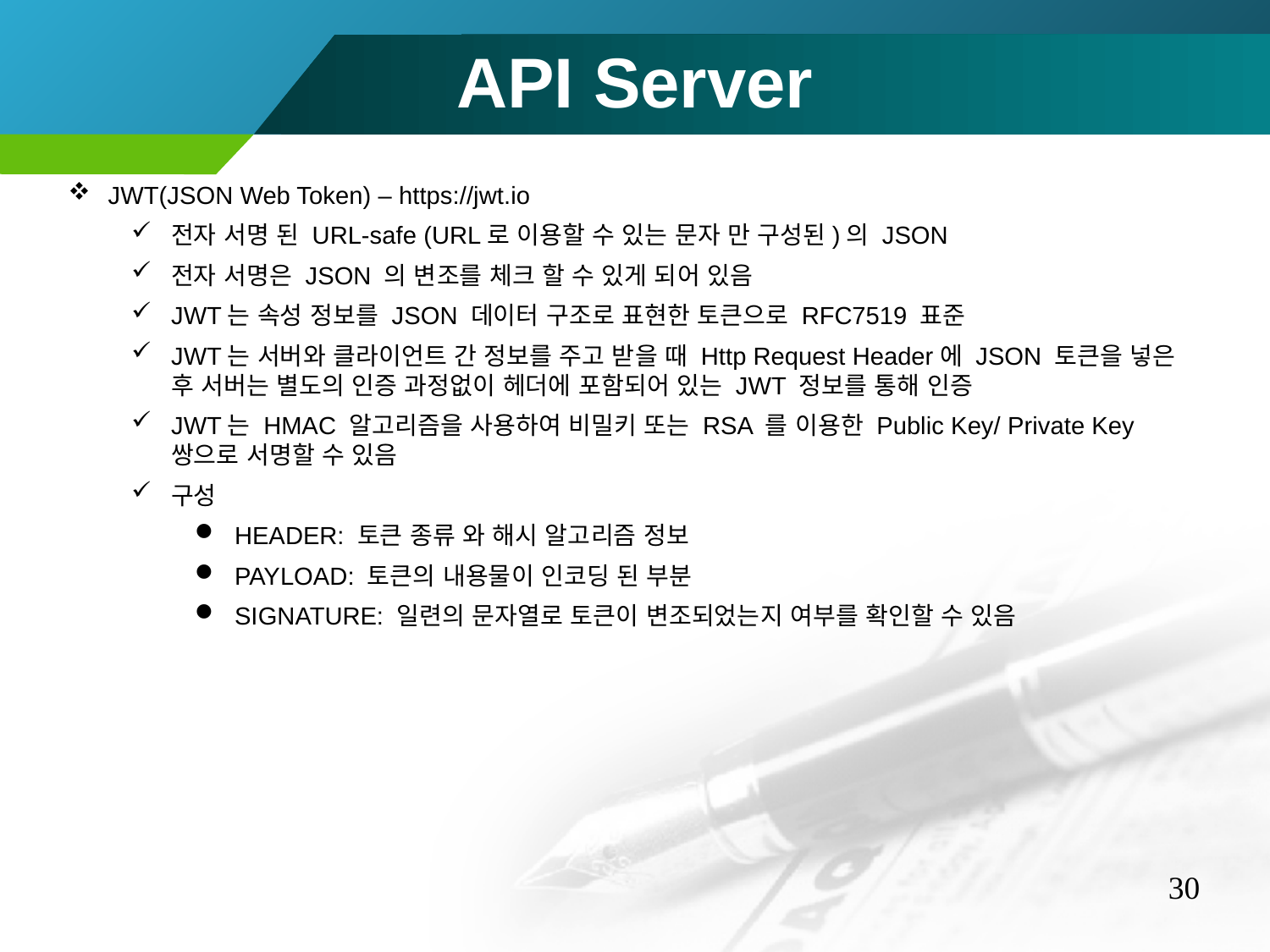

API Server
JWT(JSON Web Token) – https://jwt.io
전자 서명 된 URL-safe (URL로 이용할 수 있는 문자 만 구성된)의 JSON
전자 서명은 JSON 의 변조를 체크 할 수 있게 되어 있음
JWT는 속성 정보를 JSON 데이터 구조로 표현한 토큰으로 RFC7519 표준
JWT는 서버와 클라이언트 간 정보를 주고 받을 때 Http Request Header에 JSON 토큰을 넣은 후 서버는 별도의 인증 과정없이 헤더에 포함되어 있는 JWT 정보를 통해 인증
JWT는 HMAC 알고리즘을 사용하여 비밀키 또는 RSA 를 이용한 Public Key/ Private Key 쌍으로 서명할 수 있음
구성
HEADER: 토큰 종류 와 해시 알고리즘 정보
PAYLOAD: 토큰의 내용물이 인코딩 된 부분
SIGNATURE: 일련의 문자열로 토큰이 변조되었는지 여부를 확인할 수 있음
30